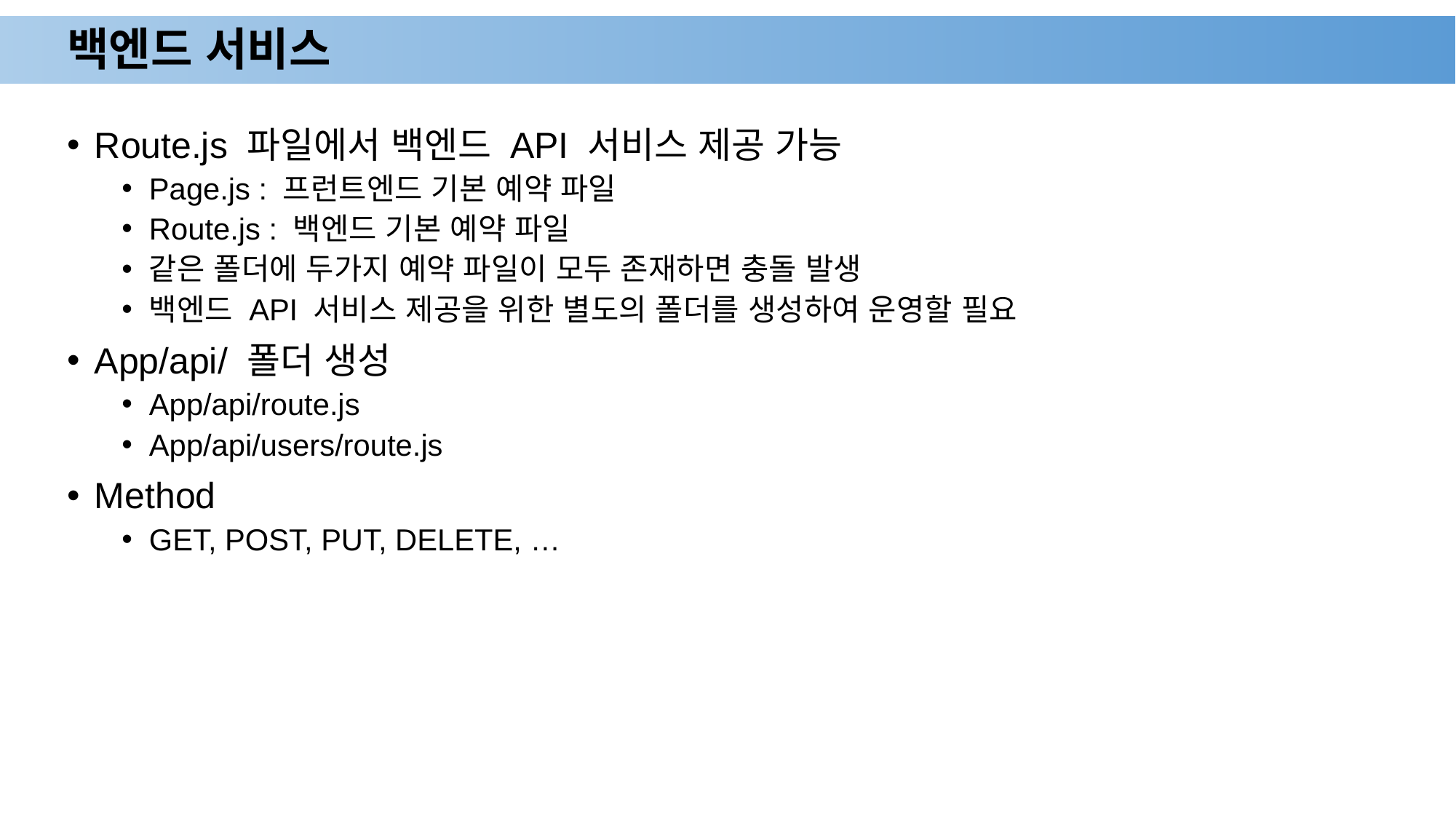

# 백엔드 서비스
Route.js 파일에서 백엔드 API 서비스 제공 가능
Page.js : 프런트엔드 기본 예약 파일
Route.js : 백엔드 기본 예약 파일
같은 폴더에 두가지 예약 파일이 모두 존재하면 충돌 발생
백엔드 API 서비스 제공을 위한 별도의 폴더를 생성하여 운영할 필요
App/api/ 폴더 생성
App/api/route.js
App/api/users/route.js
Method
GET, POST, PUT, DELETE, …